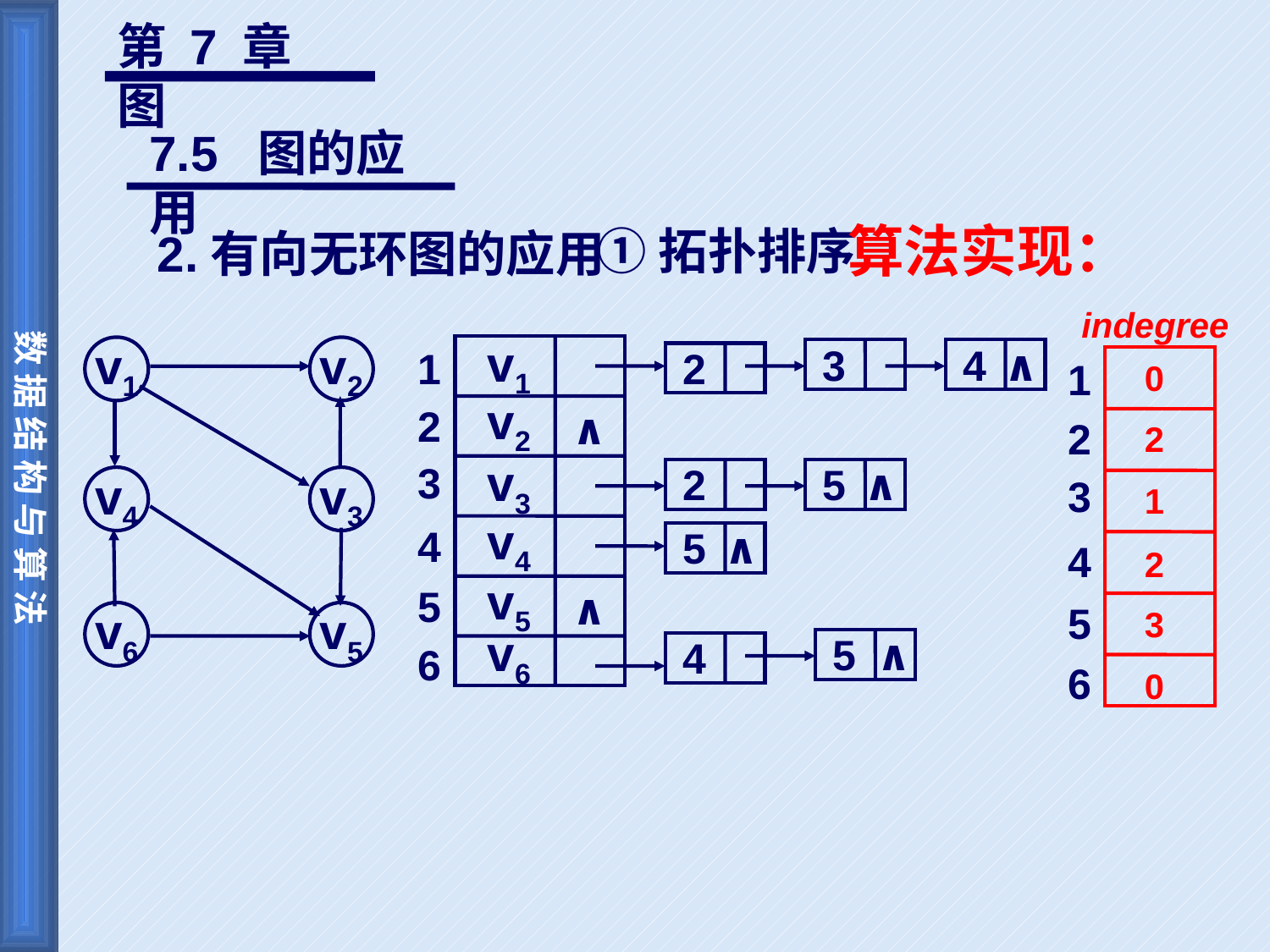

数 据 结 构 与 算 法
第 7 章  图

7.5  图的应用

算法实现：
①拓扑排序
2.有向无环图的应用
indegree

1
2

3

4

5

6

v1

1

v2
2

v3
3

v4
4

v5
5

v6
6

3

4

∧
2

∧
2

5

∧

5

∧

∧
5

∧
4

v1
v2

v4
v3

v6
v5

0
0
1
2
1
0
0
1
2
0
1
2
3
0
5